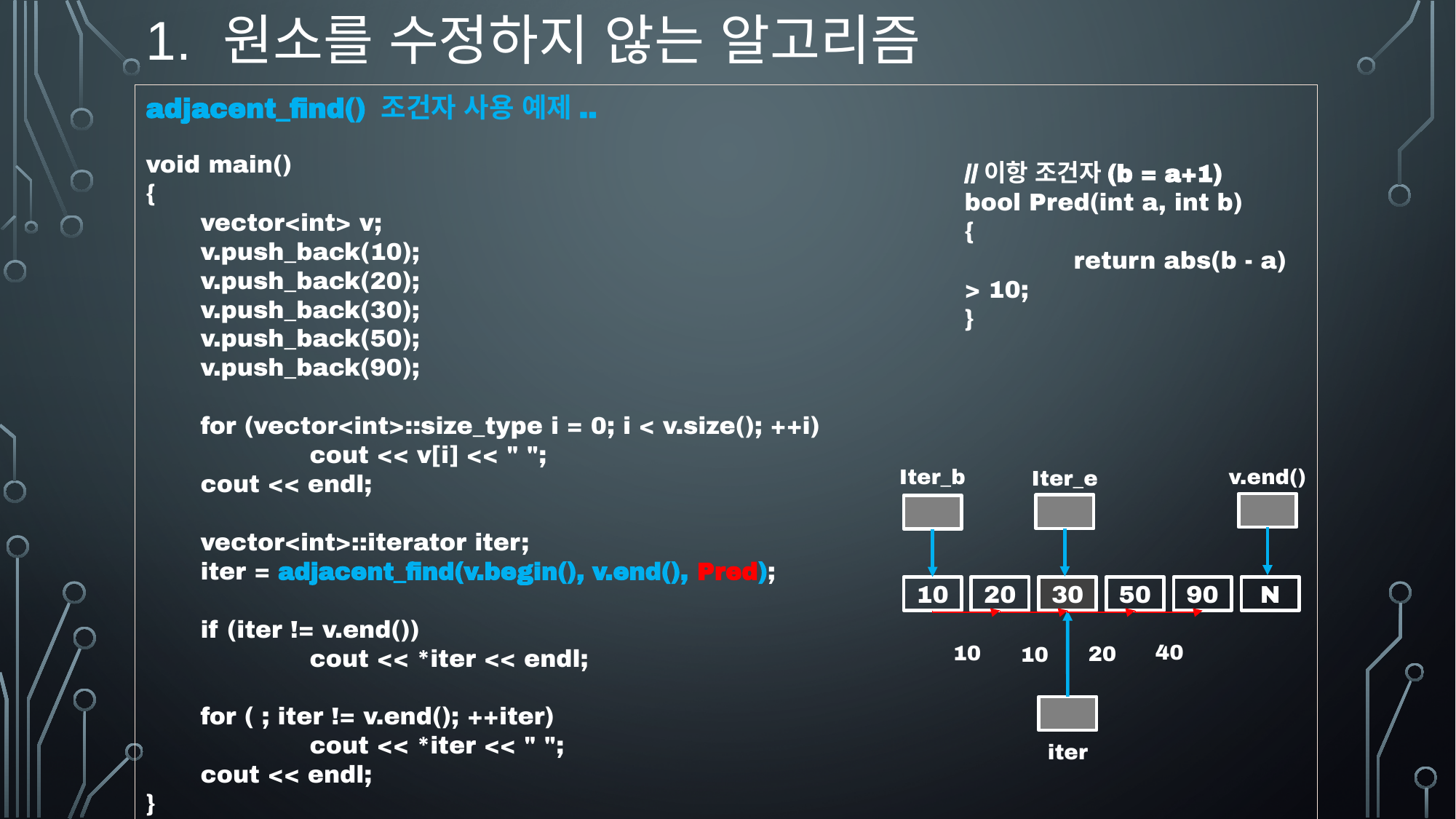

# 1. 원소를 수정하지 않는 알고리즘
adjacent_find() 조건자 사용 예제..

void main()
{
vector<int> v;
v.push_back(10);
v.push_back(20);
v.push_back(30);
v.push_back(50);
v.push_back(90);

for (vector<int>::size_type i = 0; i < v.size(); ++i)
	cout << v[i] << " ";
cout << endl;

vector<int>::iterator iter;
iter = adjacent_find(v.begin(), v.end(), Pred);

if (iter != v.end())
	cout << *iter << endl;

for ( ; iter != v.end(); ++iter)
	cout << *iter << " ";
cout << endl;
}
//이항 조건자(b = a+1)
bool Pred(int a, int b)
{
	return abs(b - a) > 10;
}
Iter_b
v.end()
Iter_e

10
20
30
50
90
N
40
10
20
10

iter